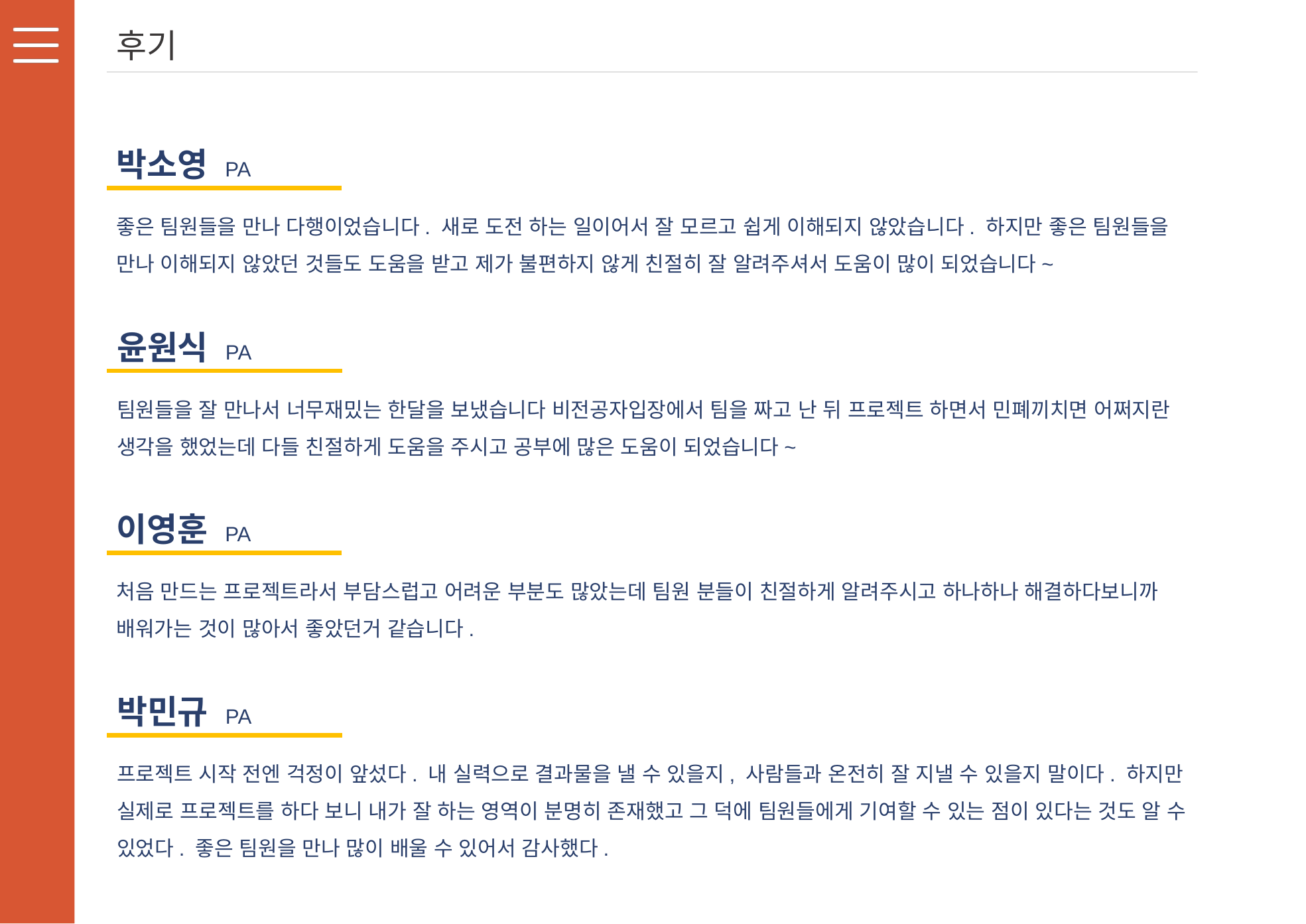

후기
박소영 PA
좋은 팀원들을 만나 다행이었습니다. 새로 도전 하는 일이어서 잘 모르고 쉽게 이해되지 않았습니다. 하지만 좋은 팀원들을 만나 이해되지 않았던 것들도 도움을 받고 제가 불편하지 않게 친절히 잘 알려주셔서 도움이 많이 되었습니다~
윤원식 PA
팀원들을 잘 만나서 너무재밌는 한달을 보냈습니다 비전공자입장에서 팀을 짜고 난 뒤 프로젝트 하면서 민폐끼치면 어쩌지란 생각을 했었는데 다들 친절하게 도움을 주시고 공부에 많은 도움이 되었습니다~
이영훈 PA
처음 만드는 프로젝트라서 부담스럽고 어려운 부분도 많았는데 팀원 분들이 친절하게 알려주시고 하나하나 해결하다보니까 배워가는 것이 많아서 좋았던거 같습니다.
박민규 PA
프로젝트 시작 전엔 걱정이 앞섰다. 내 실력으로 결과물을 낼 수 있을지, 사람들과 온전히 잘 지낼 수 있을지 말이다. 하지만 실제로 프로젝트를 하다 보니 내가 잘 하는 영역이 분명히 존재했고 그 덕에 팀원들에게 기여할 수 있는 점이 있다는 것도 알 수 있었다. 좋은 팀원을 만나 많이 배울 수 있어서 감사했다.